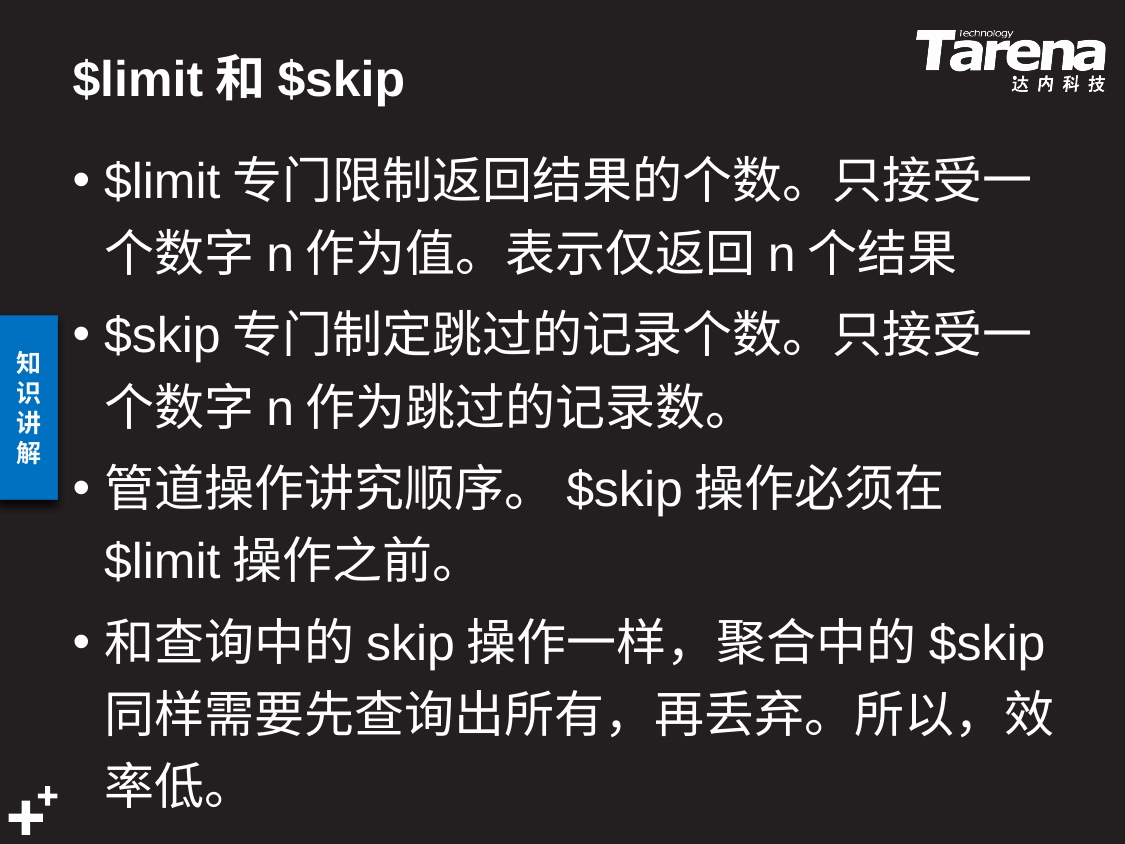

# $limit和$skip
$limit专门限制返回结果的个数。只接受一个数字n作为值。表示仅返回n个结果
$skip专门制定跳过的记录个数。只接受一个数字n作为跳过的记录数。
管道操作讲究顺序。$skip操作必须在$limit操作之前。
和查询中的skip操作一样，聚合中的$skip同样需要先查询出所有，再丢弃。所以，效率低。